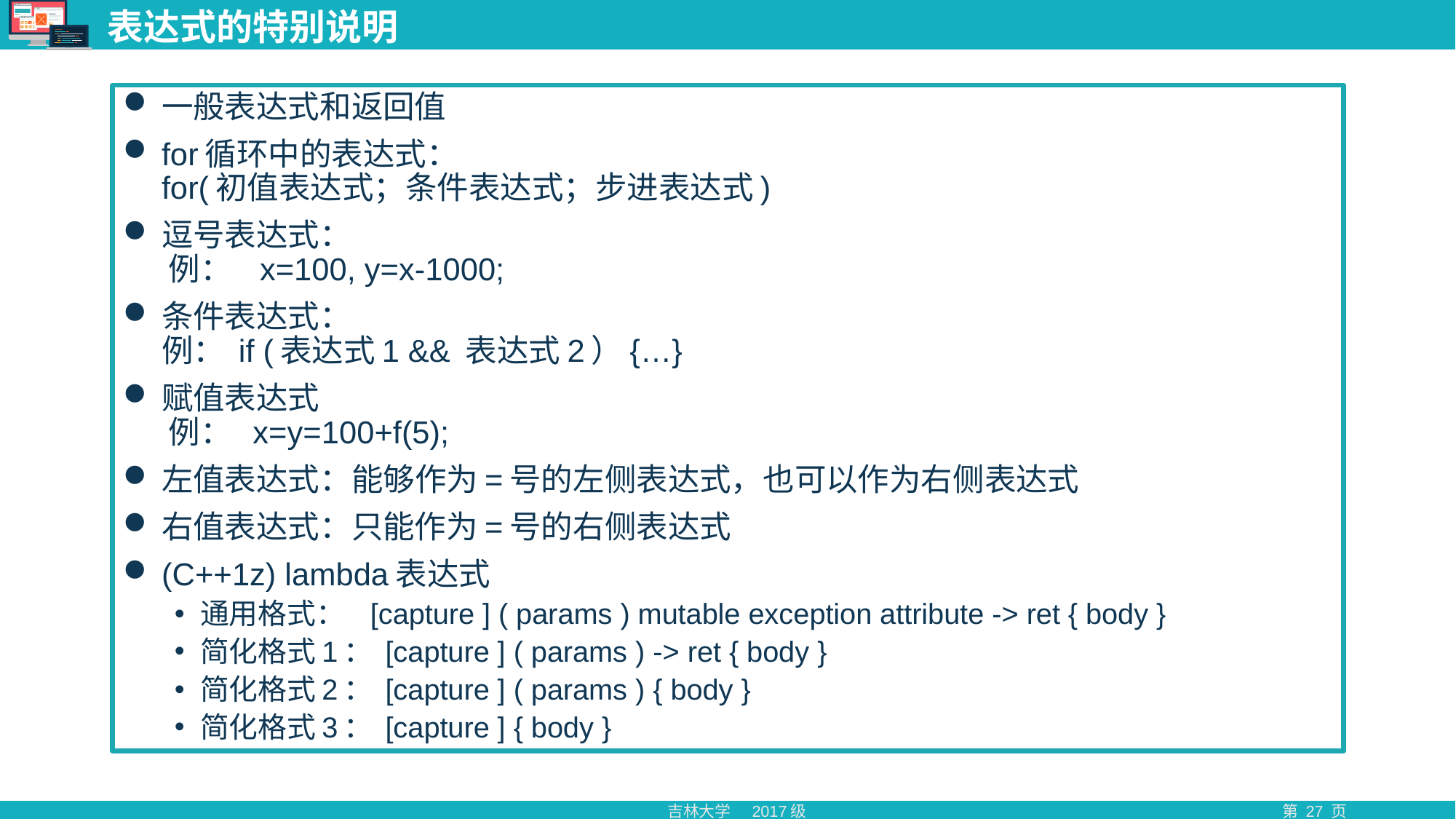

# 表达式的特别说明
一般表达式和返回值
for循环中的表达式：
for(初值表达式；条件表达式；步进表达式)
逗号表达式：
 例：   x=100, y=x-1000;
条件表达式：
例： if (表达式1 && 表达式2）{…}
赋值表达式
 例：  x=y=100+f(5);
左值表达式：能够作为=号的左侧表达式，也可以作为右侧表达式
右值表达式：只能作为=号的右侧表达式
(C++1z) lambda表达式
通用格式：   [capture ] ( params ) mutable exception attribute -> ret { body }
简化格式1： [capture ] ( params ) -> ret { body }
简化格式2： [capture ] ( params ) { body }
简化格式3： [capture ] { body }